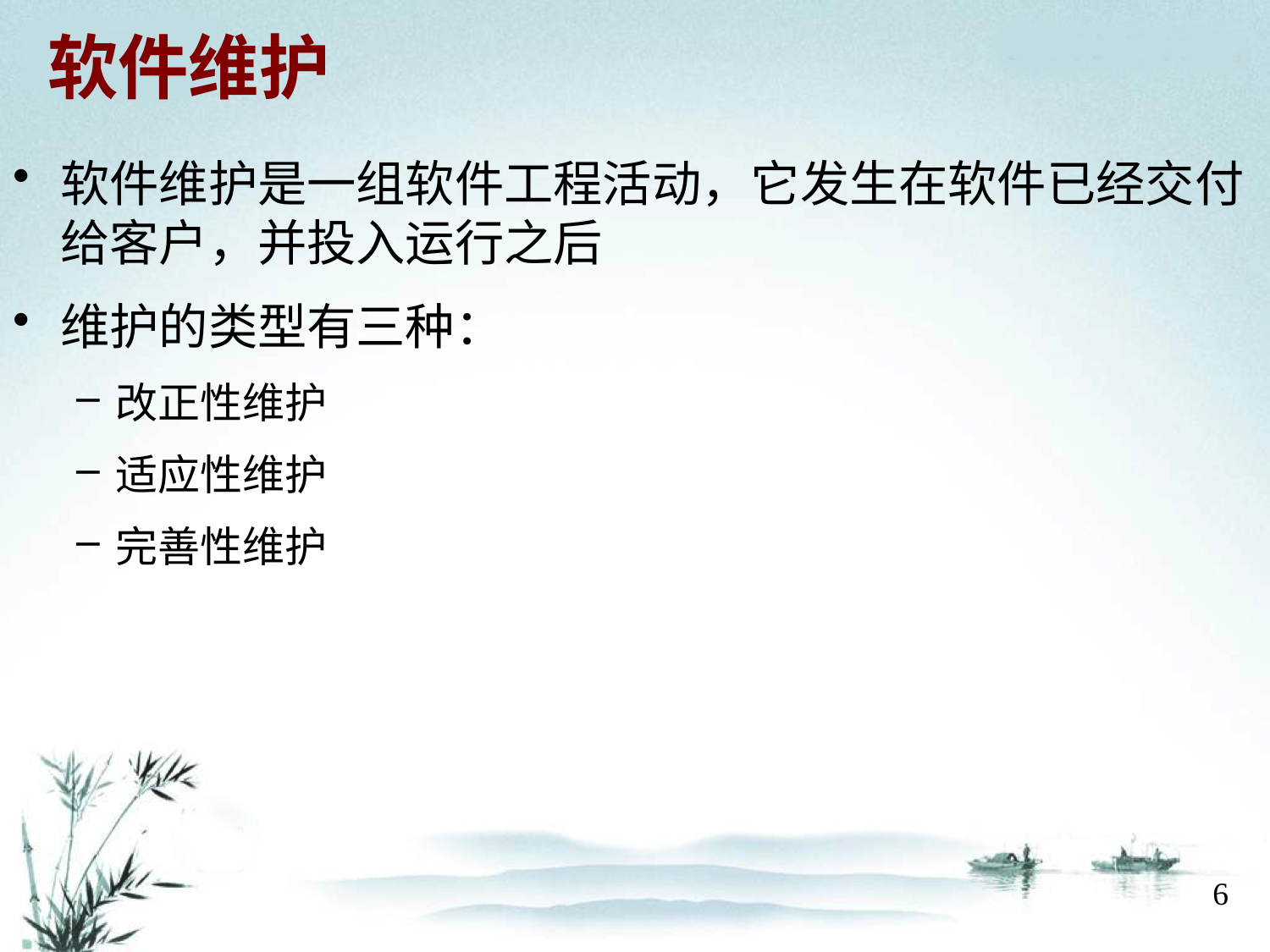

# 软件维护
软件维护是一组软件工程活动，它发生在软件已经交付给客户，并投入运行之后
维护的类型有三种：
改正性维护
适应性维护
完善性维护
6